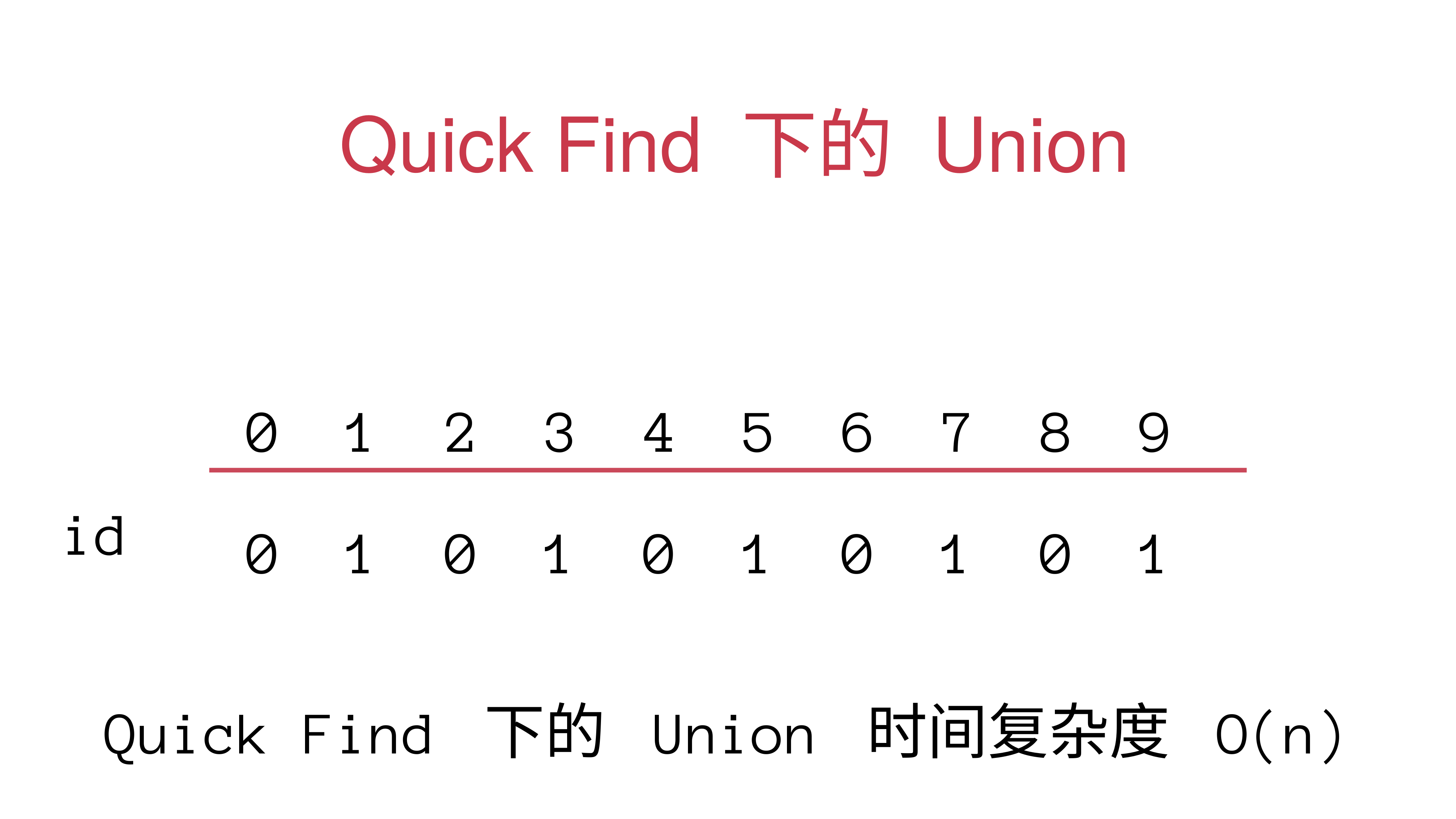

# Quick Find 下的 Union
0  1  2  3  4  5  6  7  8  9

id
0  1  0  1  0  1  0  1  0  1
Quick Find 下的 Union 时间复杂度 O(n)